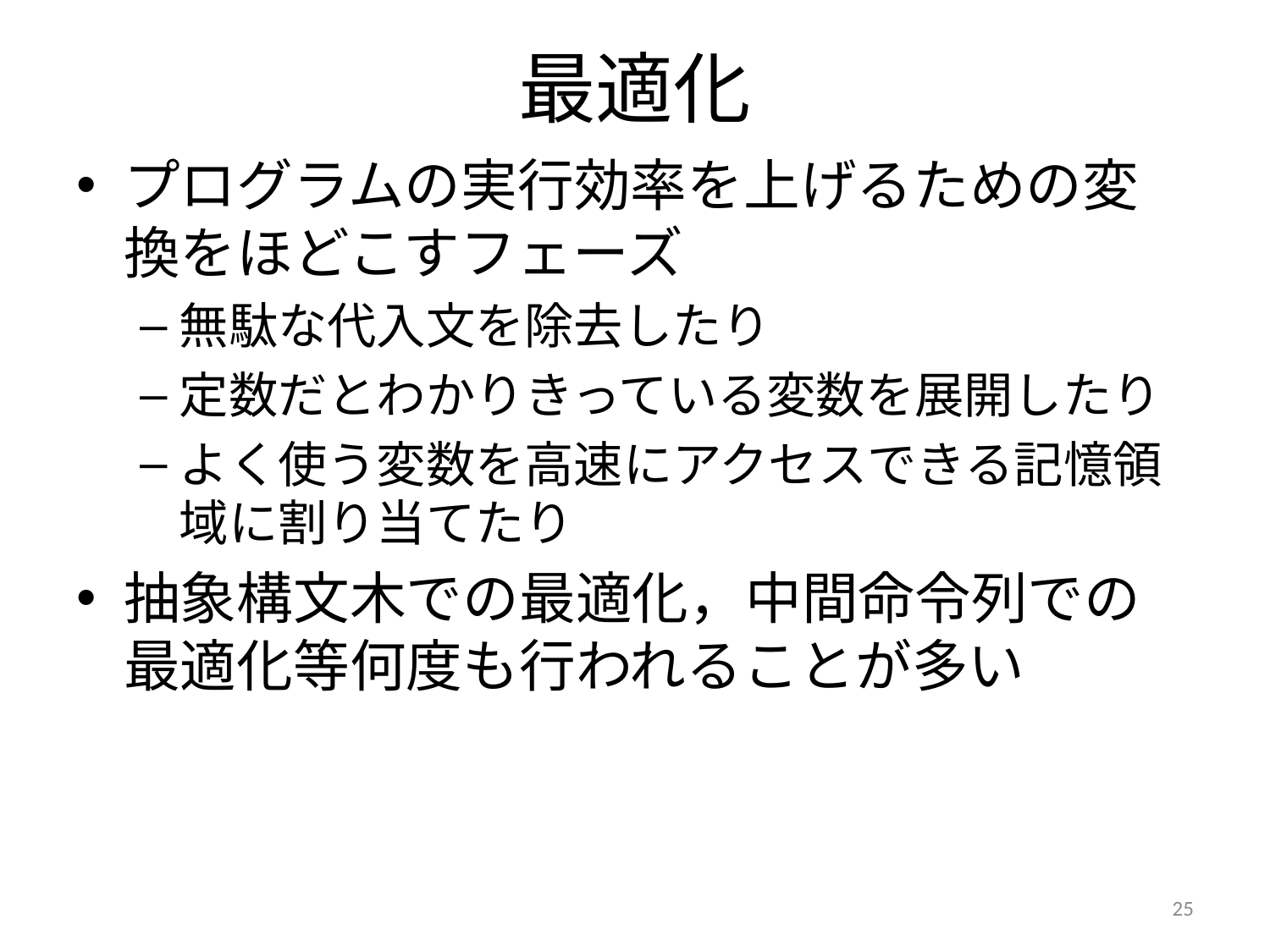

# 最適化
プログラムの実行効率を上げるための変換をほどこすフェーズ
無駄な代入文を除去したり
定数だとわかりきっている変数を展開したり
よく使う変数を高速にアクセスできる記憶領域に割り当てたり
抽象構文木での最適化，中間命令列での
最適化等何度も行われることが多い
25